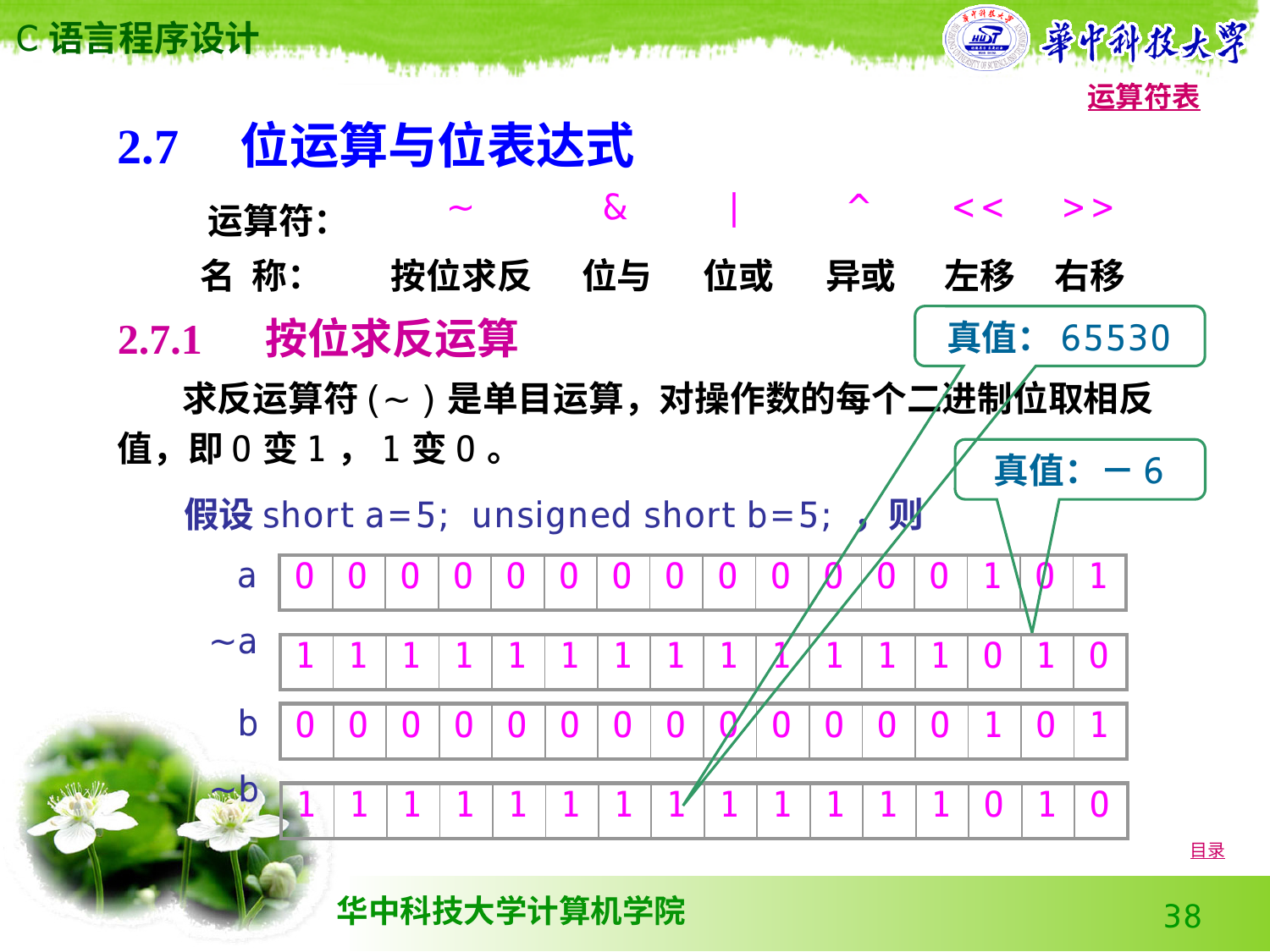

运算符表
2.7　位运算与位表达式
| 运算符： | ~ | & | | | ^ | << | >> |
| --- | --- | --- | --- | --- | --- | --- |
| 名 称： | 按位求反 | 位与 | 位或 | 异或 | 左移 | 右移 |
2.7.1 　按位求反运算
真值：65530
       求反运算符(~ )是单目运算，对操作数的每个二进制位取相反值，即0变1，1变0。
真值：－6
      假设short a=5;  unsigned short b=5; ，则
a
| 0 | 0 | 0 | 0 | 0 | 0 | 0 | 0 | 0 | 0 | 0 | 0 | 0 | 1 | 0 | 1 |
| --- | --- | --- | --- | --- | --- | --- | --- | --- | --- | --- | --- | --- | --- | --- | --- |
~a
| 1 | 1 | 1 | 1 | 1 | 1 | 1 | 1 | 1 | 1 | 1 | 1 | 1 | 0 | 1 | 0 |
| --- | --- | --- | --- | --- | --- | --- | --- | --- | --- | --- | --- | --- | --- | --- | --- |
b
| 0 | 0 | 0 | 0 | 0 | 0 | 0 | 0 | 0 | 0 | 0 | 0 | 0 | 1 | 0 | 1 |
| --- | --- | --- | --- | --- | --- | --- | --- | --- | --- | --- | --- | --- | --- | --- | --- |
~b
| 1 | 1 | 1 | 1 | 1 | 1 | 1 | 1 | 1 | 1 | 1 | 1 | 1 | 0 | 1 | 0 |
| --- | --- | --- | --- | --- | --- | --- | --- | --- | --- | --- | --- | --- | --- | --- | --- |
目录
38